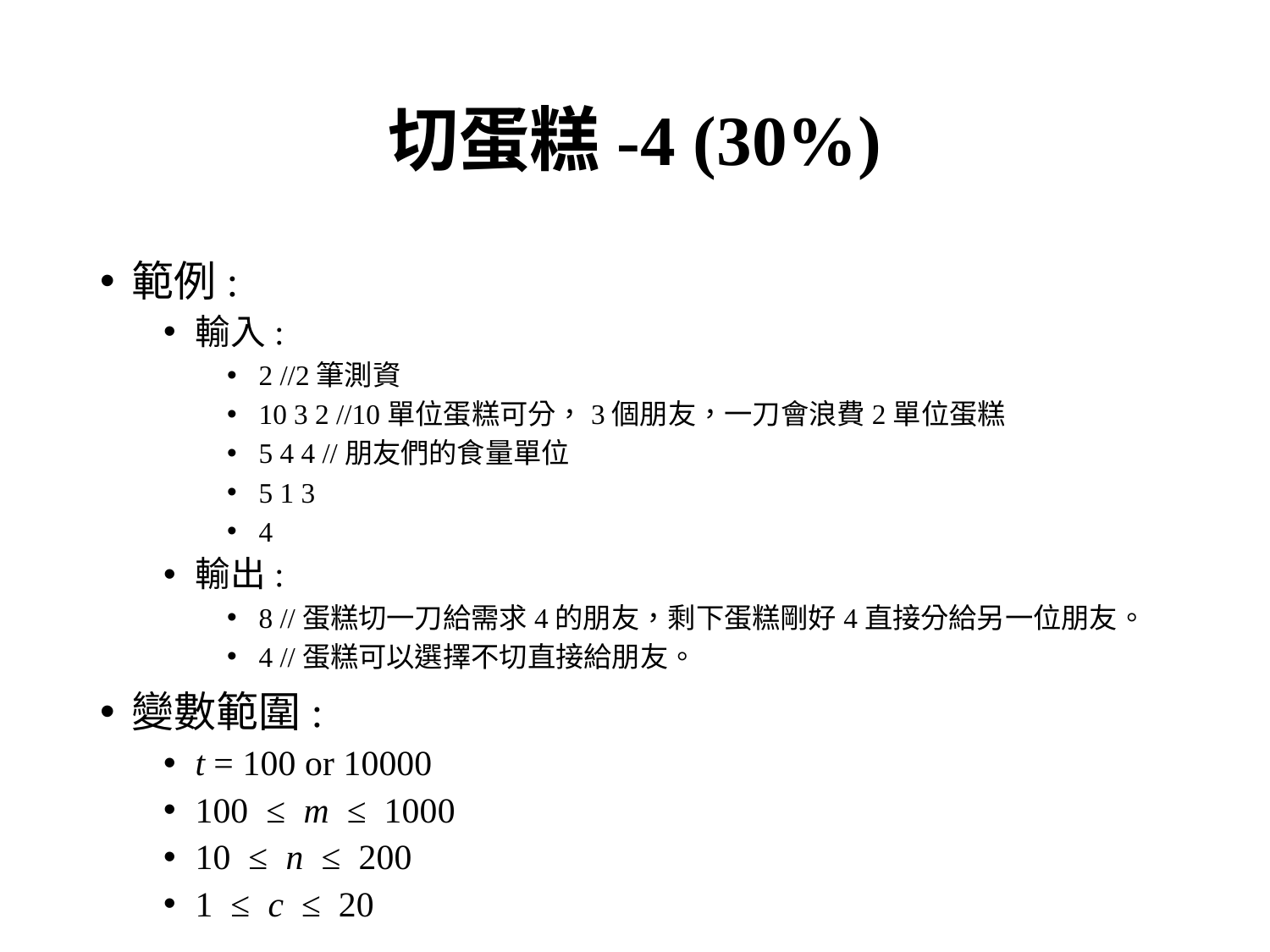

# 切蛋糕-4 (30%)
範例:
輸入:
2 //2筆測資
10 3 2 //10單位蛋糕可分，3個朋友，一刀會浪費2單位蛋糕
5 4 4 //朋友們的食量單位
5 1 3
4
輸出:
8 //蛋糕切一刀給需求4的朋友，剩下蛋糕剛好4直接分給另一位朋友。
4 //蛋糕可以選擇不切直接給朋友。
變數範圍:
t = 100 or 10000
100  ≤  m  ≤  1000
10  ≤  n  ≤  200
1  ≤  c  ≤  20